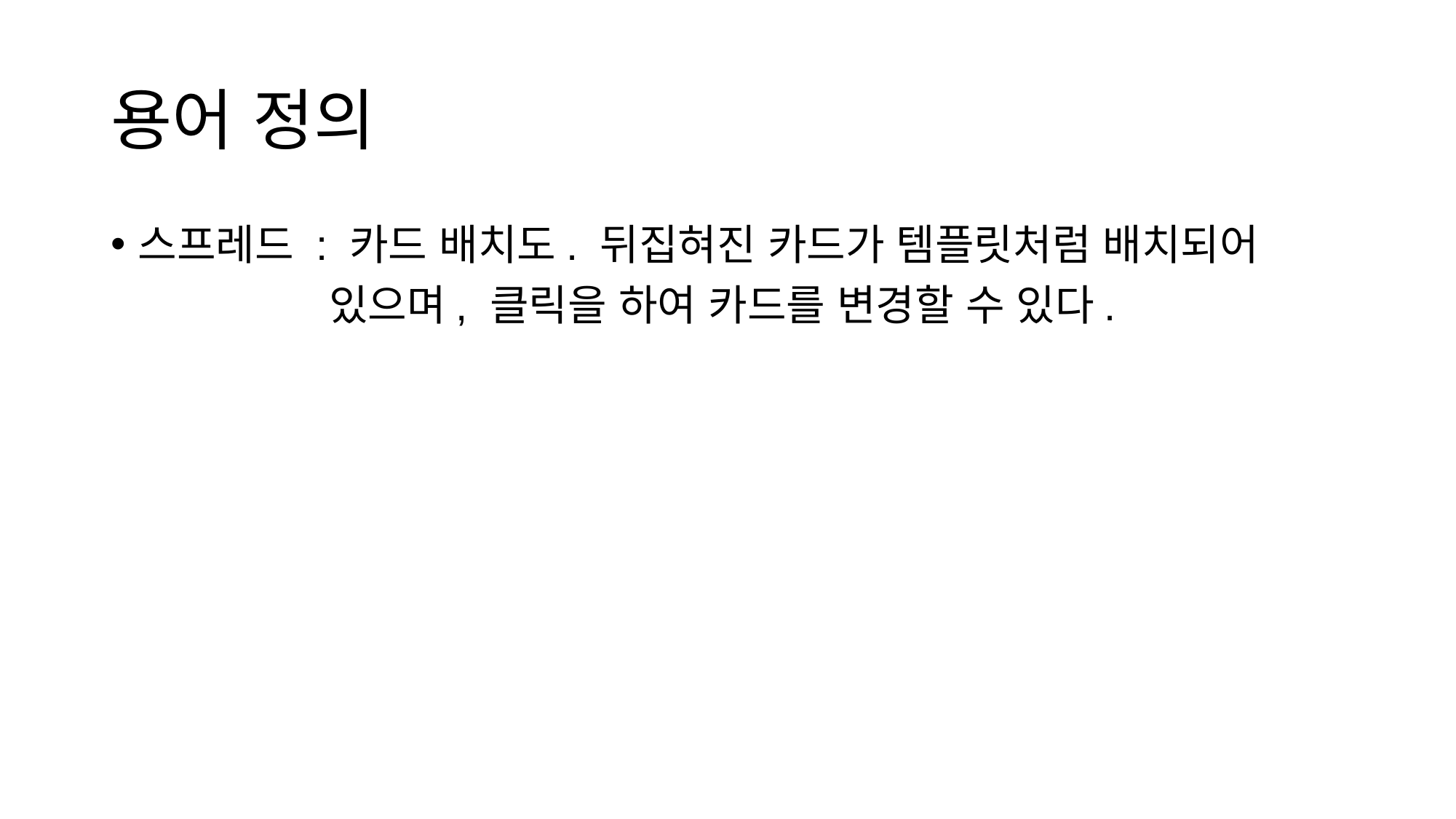

# 용어 정의
스프레드 : 카드 배치도. 뒤집혀진 카드가 템플릿처럼 배치되어
		있으며, 클릭을 하여 카드를 변경할 수 있다.